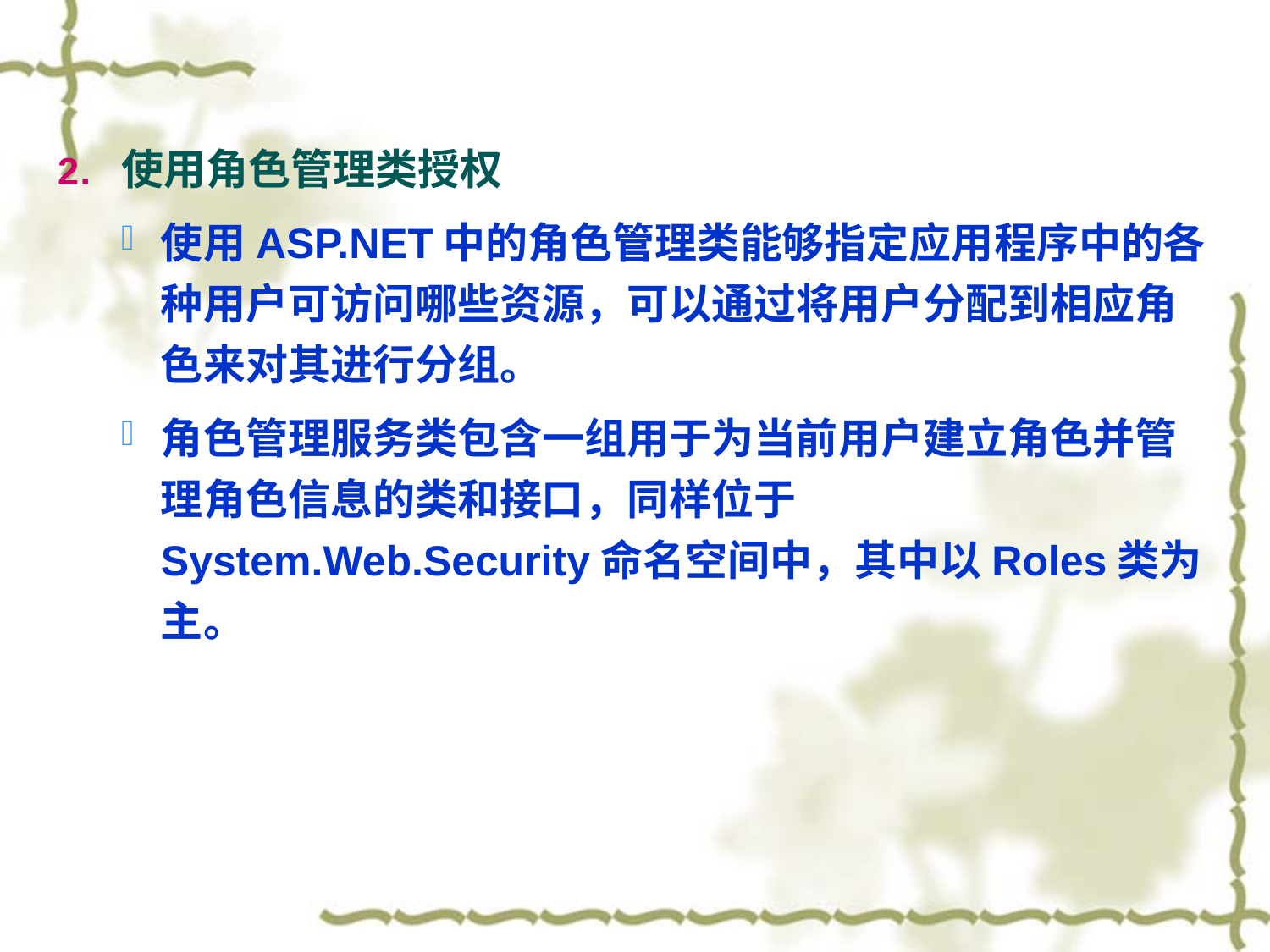

使用角色管理类授权
使用ASP.NET中的角色管理类能够指定应用程序中的各种用户可访问哪些资源，可以通过将用户分配到相应角色来对其进行分组。
角色管理服务类包含一组用于为当前用户建立角色并管理角色信息的类和接口，同样位于System.Web.Security命名空间中，其中以Roles类为主。